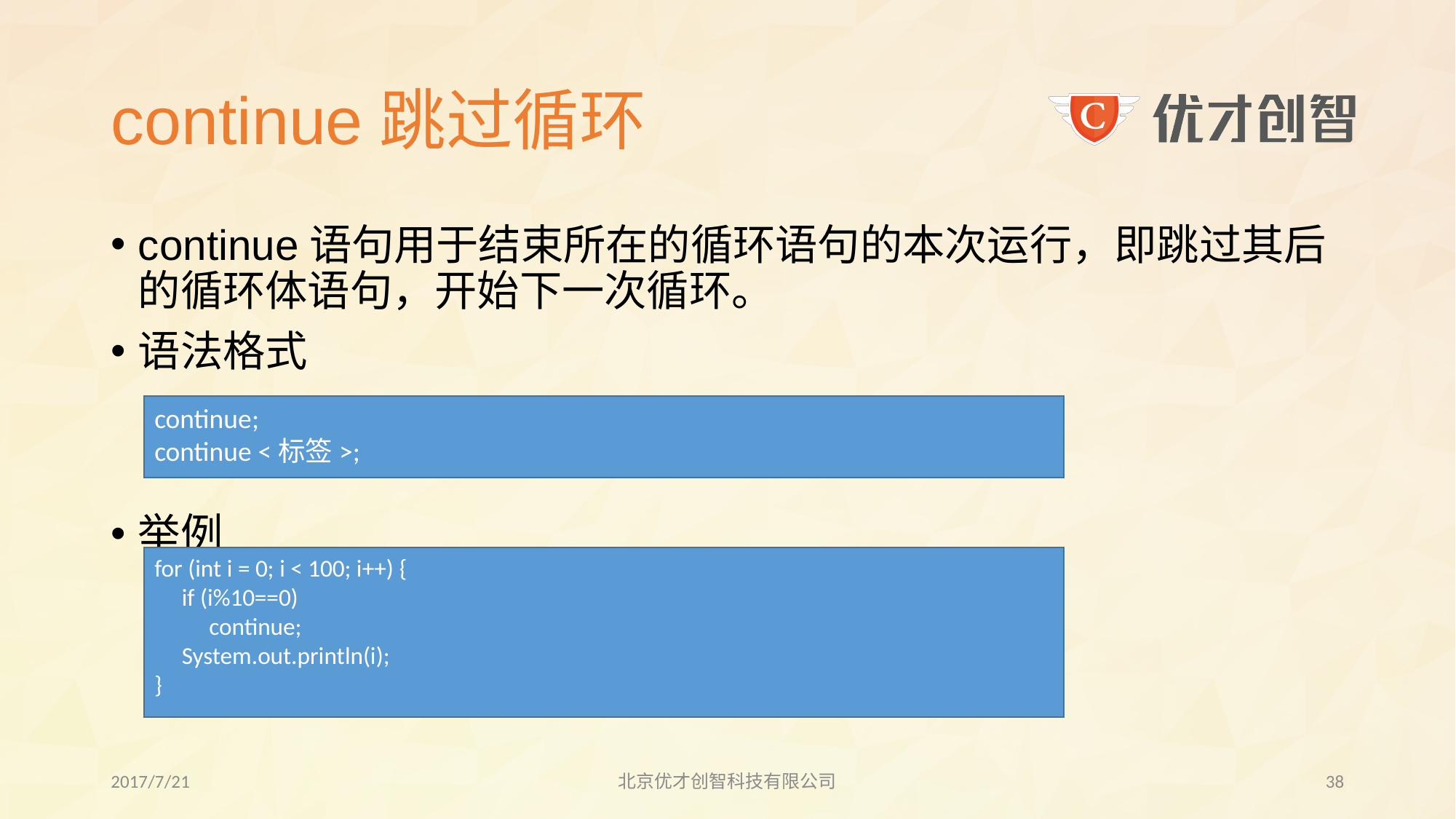

# continue跳过循环
continue语句用于结束所在的循环语句的本次运行，即跳过其后的循环体语句，开始下一次循环。
语法格式

举例
continue;
continue <标签>;
for (int i = 0; i < 100; i++) {
     if (i%10==0)
          continue;
     System.out.println(i);
}
2017/7/21
北京优才创智科技有限公司
38